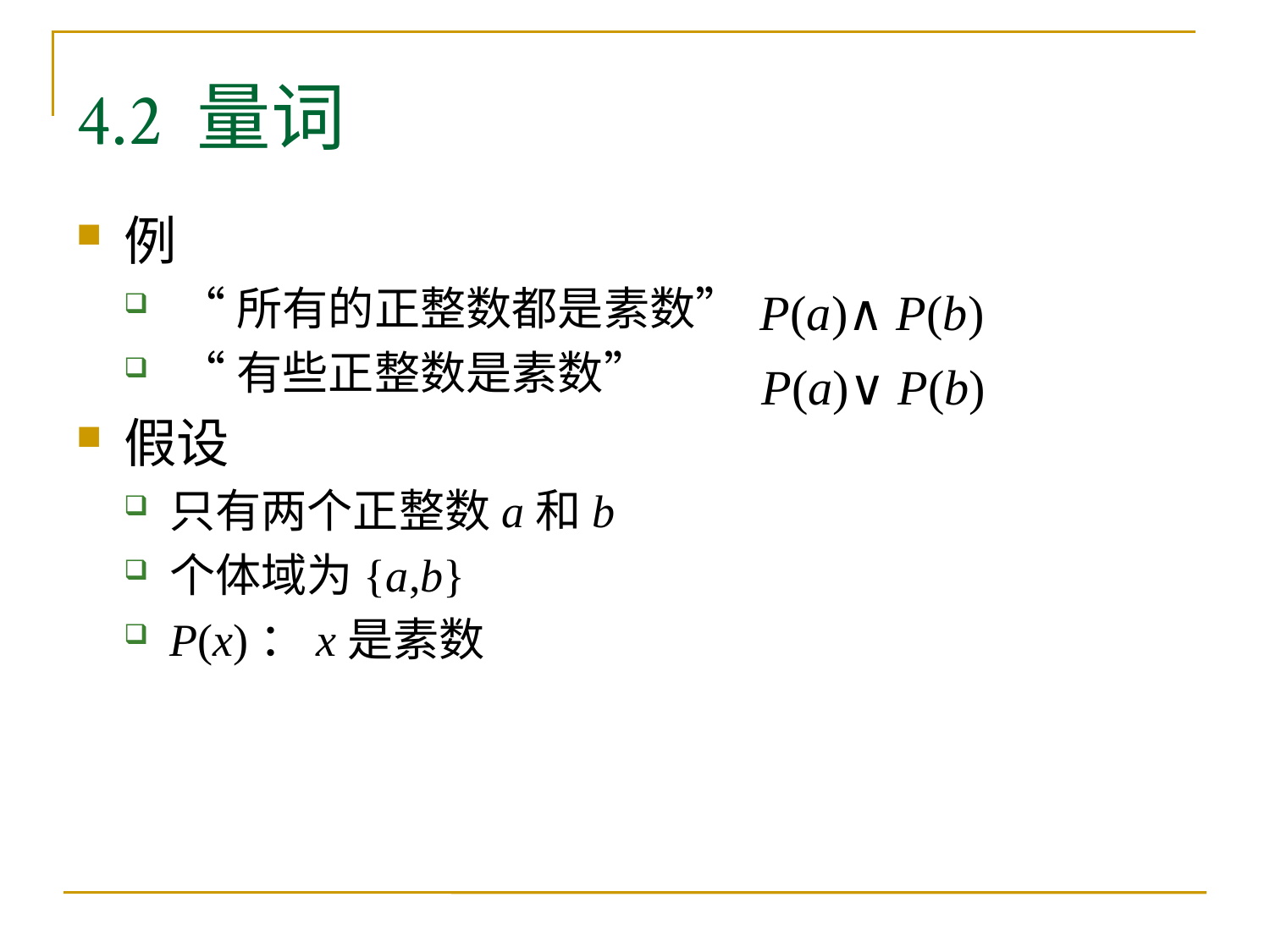

# 4.2 量词
例
 “所有的正整数都是素数”
 “有些正整数是素数”
假设
只有两个正整数a和b
个体域为{a,b}
P(x)：x是素数
P(a)∧ P(b)
P(a)∨ P(b)